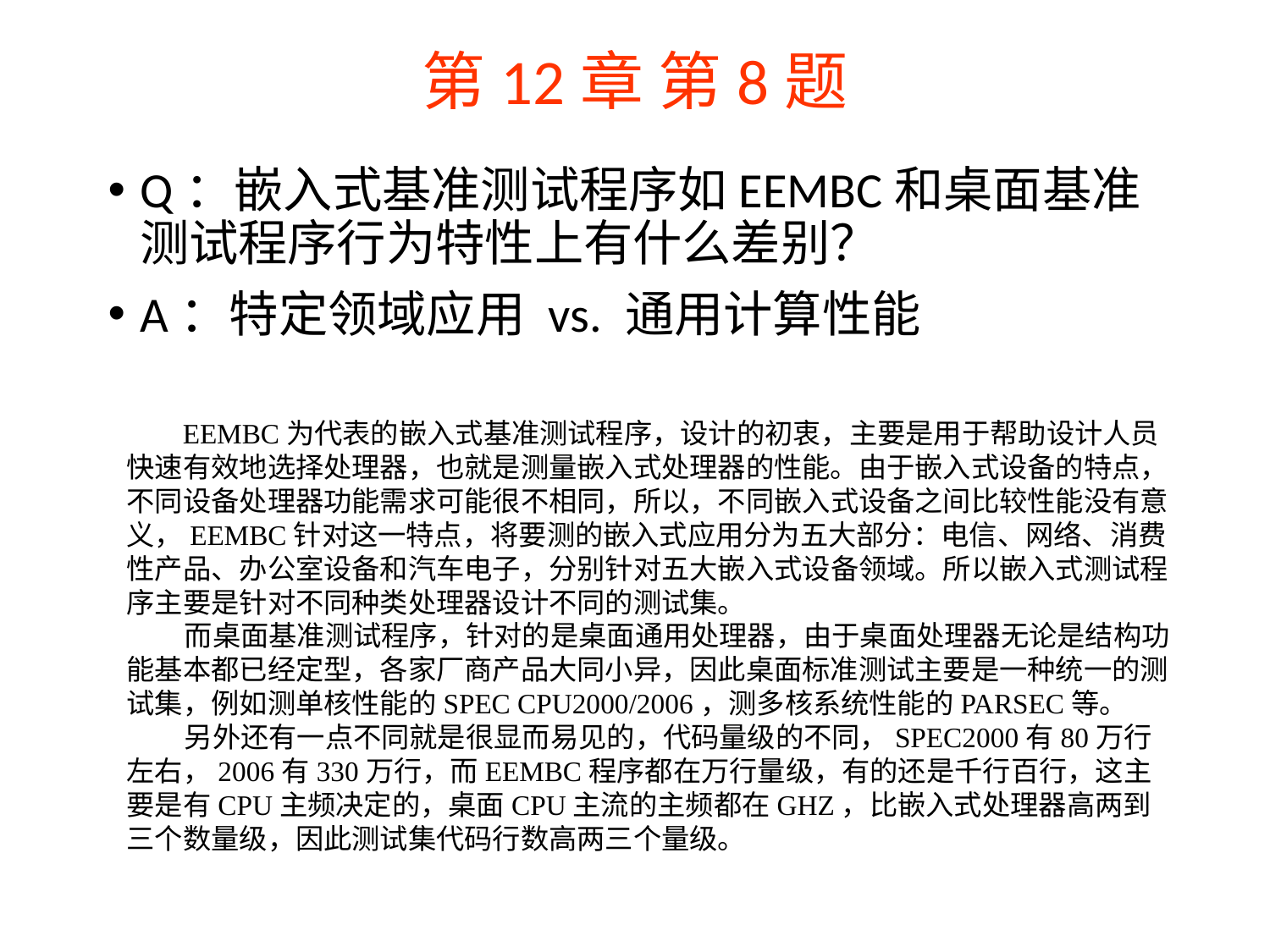

# 第12章 第8题
Q：嵌入式基准测试程序如EEMBC和桌面基准测试程序行为特性上有什么差别？
A：特定领域应用 vs. 通用计算性能

        EEMBC为代表的嵌入式基准测试程序，设计的初衷，主要是用于帮助设计人员快速有效地选择处理器，也就是测量嵌入式处理器的性能。由于嵌入式设备的特点，不同设备处理器功能需求可能很不相同，所以，不同嵌入式设备之间比较性能没有意义，EEMBC针对这一特点，将要测的嵌入式应用分为五大部分：电信、网络、消费性产品、办公室设备和汽车电子，分别针对五大嵌入式设备领域。所以嵌入式测试程序主要是针对不同种类处理器设计不同的测试集。
        而桌面基准测试程序，针对的是桌面通用处理器，由于桌面处理器无论是结构功能基本都已经定型，各家厂商产品大同小异，因此桌面标准测试主要是一种统一的测试集，例如测单核性能的SPEC CPU2000/2006，测多核系统性能的PARSEC等。
        另外还有一点不同就是很显而易见的，代码量级的不同，SPEC2000有80万行左右，2006有330万行，而EEMBC程序都在万行量级，有的还是千行百行，这主要是有CPU主频决定的，桌面CPU主流的主频都在GHZ，比嵌入式处理器高两到三个数量级，因此测试集代码行数高两三个量级。